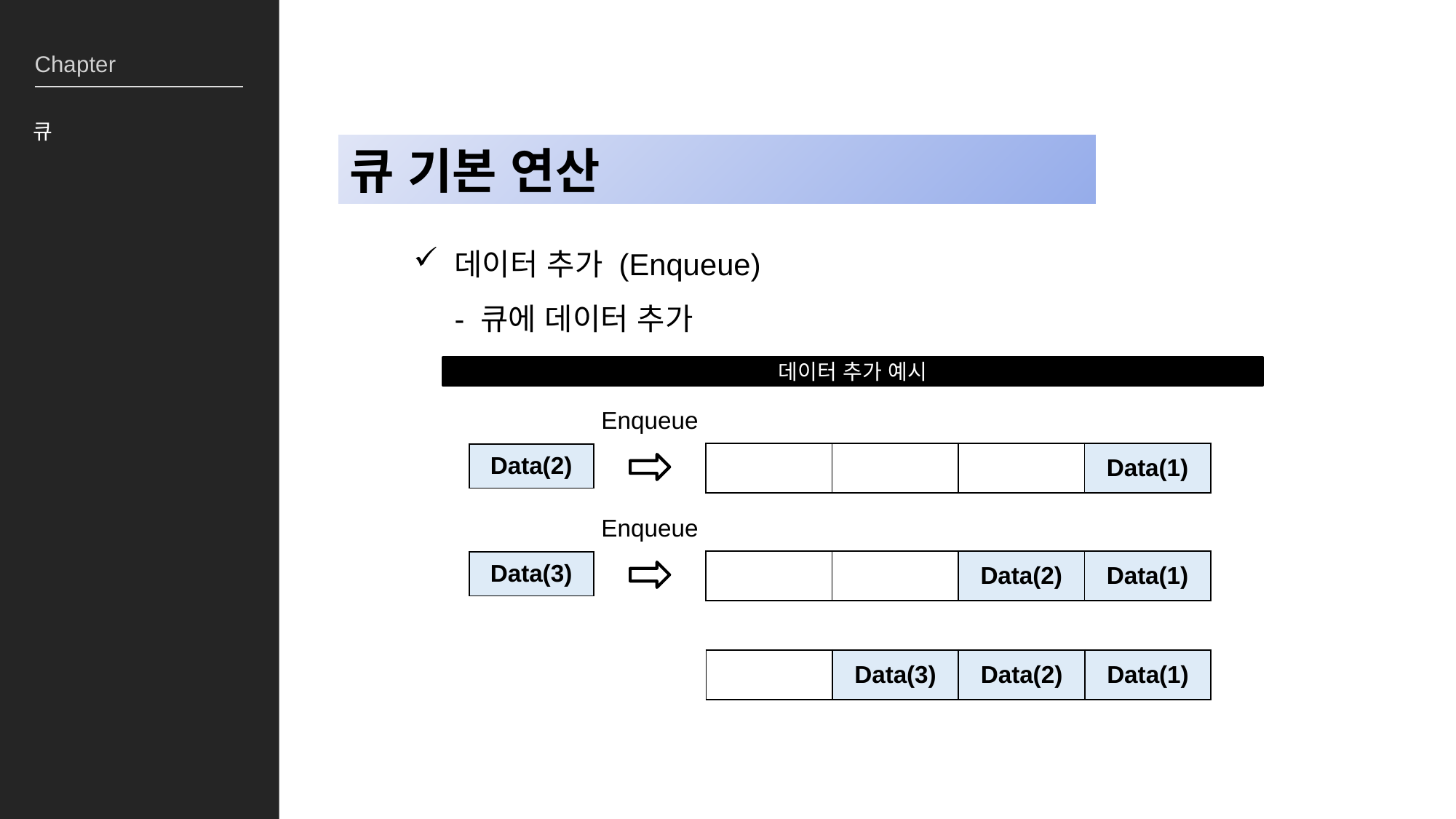

큐
큐 기본 연산
데이터 추가 (Enqueue)
- 큐에 데이터 추가
데이터 추가 예시
Enqueue
|  |  |  | Data(1) |
| --- | --- | --- | --- |
| Data(2) |
| --- |

Enqueue
|  |  | Data(2) | Data(1) |
| --- | --- | --- | --- |
| Data(3) |
| --- |

|  | Data(3) | Data(2) | Data(1) |
| --- | --- | --- | --- |